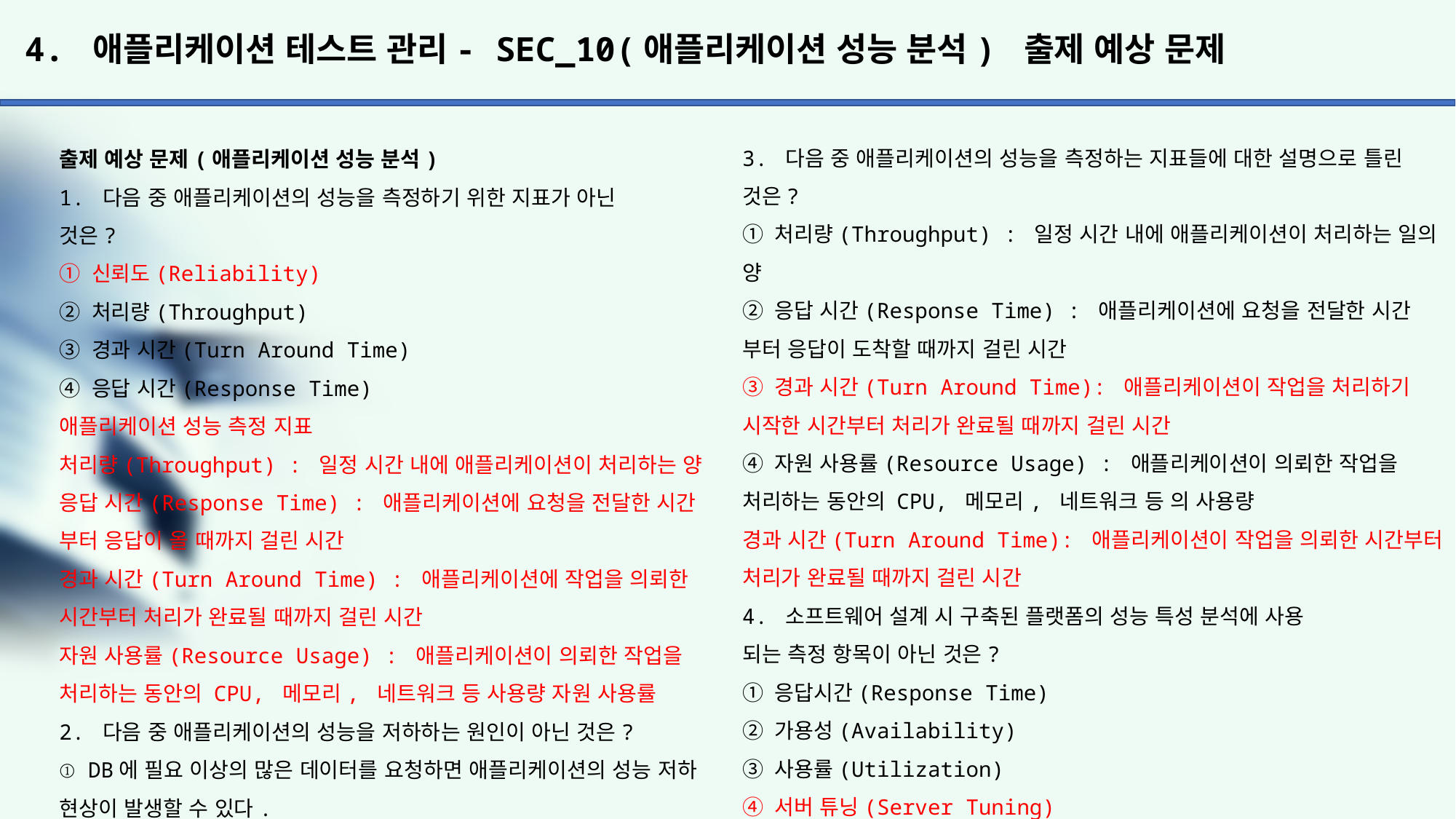

# 4. 애플리케이션 테스트 관리- SEC_10(애플리케이션 성능 분석) 출제 예상 문제
3. 다음 중 애플리케이션의 성능을 측정하는 지표들에 대한 설명으로 틀린 것은?
① 처리량(Throughput) : 일정 시간 내에 애플리케이션이 처리하는 일의 양
② 응답 시간(Response Time) : 애플리케이션에 요청을 전달한 시간 부터 응답이 도착할 때까지 걸린 시간
③ 경과 시간(Turn Around Time): 애플리케이션이 작업을 처리하기 시작한 시간부터 처리가 완료될 때까지 걸린 시간
④ 자원 사용률(Resource Usage) : 애플리케이션이 의뢰한 작업을 처리하는 동안의 CPU, 메모리, 네트워크 등 의 사용량
경과 시간(Turn Around Time): 애플리케이션이 작업을 의뢰한 시간부터 처리가 완료될 때까지 걸린 시간
4. 소프트웨어 설계 시 구축된 플랫폼의 성능 특성 분석에 사용
되는 측정 항목이 아닌 것은?
① 응답시간(Response Time)
② 가용성(Availability)
③ 사용률(Utilization)
④ 서버 튜닝(Server Tuning)
서버 튜닝은 서버의 성능 개선을 의미하는 것으로, 성능 특성 분석에
사용되는 측정 항목이 될 수 없다.
출제 예상 문제(애플리케이션 성능 분석)
1. 다음 중 애플리케이션의 성능을 측정하기 위한 지표가 아닌
것은?
① 신뢰도(Reliability)
② 처리량(Throughput)
③ 경과 시간(Turn Around Time)
④ 응답 시간(Response Time)
애플리케이션 성능 측정 지표
처리량(Throughput) : 일정 시간 내에 애플리케이션이 처리하는 양
응답 시간(Response Time) : 애플리케이션에 요청을 전달한 시간
부터 응답이 올 때까지 걸린 시간
경과 시간(Turn Around Time) : 애플리케이션에 작업을 의뢰한
시간부터 처리가 완료될 때까지 걸린 시간
자원 사용률(Resource Usage) : 애플리케이션이 의뢰한 작업을
처리하는 동안의 CPU, 메모리, 네트워크 등 사용량 자원 사용률
2. 다음 중 애플리케이션의 성능을 저하하는 원인이 아닌 것은?
① DB에 필요 이상의 많은 데이터를 요청하면 애플리케이션의 성능 저하 현상이 발생할 수 있다.
② 애플리케이션의 성능 저하 현상은 커넥션 풀의 크기를 크게 하면 발생하지 않지만 작게 하면 발생할 수 있다.
③ 대량의 파일을 업로드 하거나 다운로드 하여 처리 시간이
길어진 경우 애플리케이션의 성능 저하 현상이 발생할 수 있다.
④ 애플리케이션에 연결된 데이터베이스의 락(DB Lock)으로 인해 애플리케이션의 성능 저하 현상이 발생할 수 있다.
애플리케이션의 성능 저하 현상을 일으키는 원인
1. DB에 필요 이상의 많은 데이터를 요청하면 애플리케이션의 성능 저하 현상이 발생할 수 있다.
2. 애플리케이션에 연결된 데이터베이스의 락(DB Lock)으로 인해 애플리케이션의 성능 저하 현상이 발생할 수 있다.
3. 대량의 파일을 업로드 하거나 다운로드 하여 처리 시간이
길어진 경우 애플리케이션의 성능 저하 현상이 발생할 수 있다.
4. JDBC나 ODBC 같은 미들웨어를 사용한 후 종료하지 않아 연결
누수(Connection Leak)가 발생한 경우
5. 트랜잭션이 확정(Commit)되지 않고 커넥션 풀에 반환되거나, 잘못 작성 코드로 인하여 불필요한 Commit이 자주 발생하는 경우
6. 인터넷 접속 불량으로 인해 서버 소켓(Server Socket)에 쓰기
는 지속되나, 클라이언트에서 정상적인 읽기가 수행되지 않은 경우
7. 트랜잭션 처리 중 외부 호출이 장시간 수행되거나 타임 아웃된
경우
8. 네트워크 관련 장비 간 데이터 전송이 실패하거나 전송 지연으
로 인해 데이터 손실이 발생한 경우
9. 커넥션 풀(Connection Pool)의 크기를 너무 작거나 크게 설정
한 경우